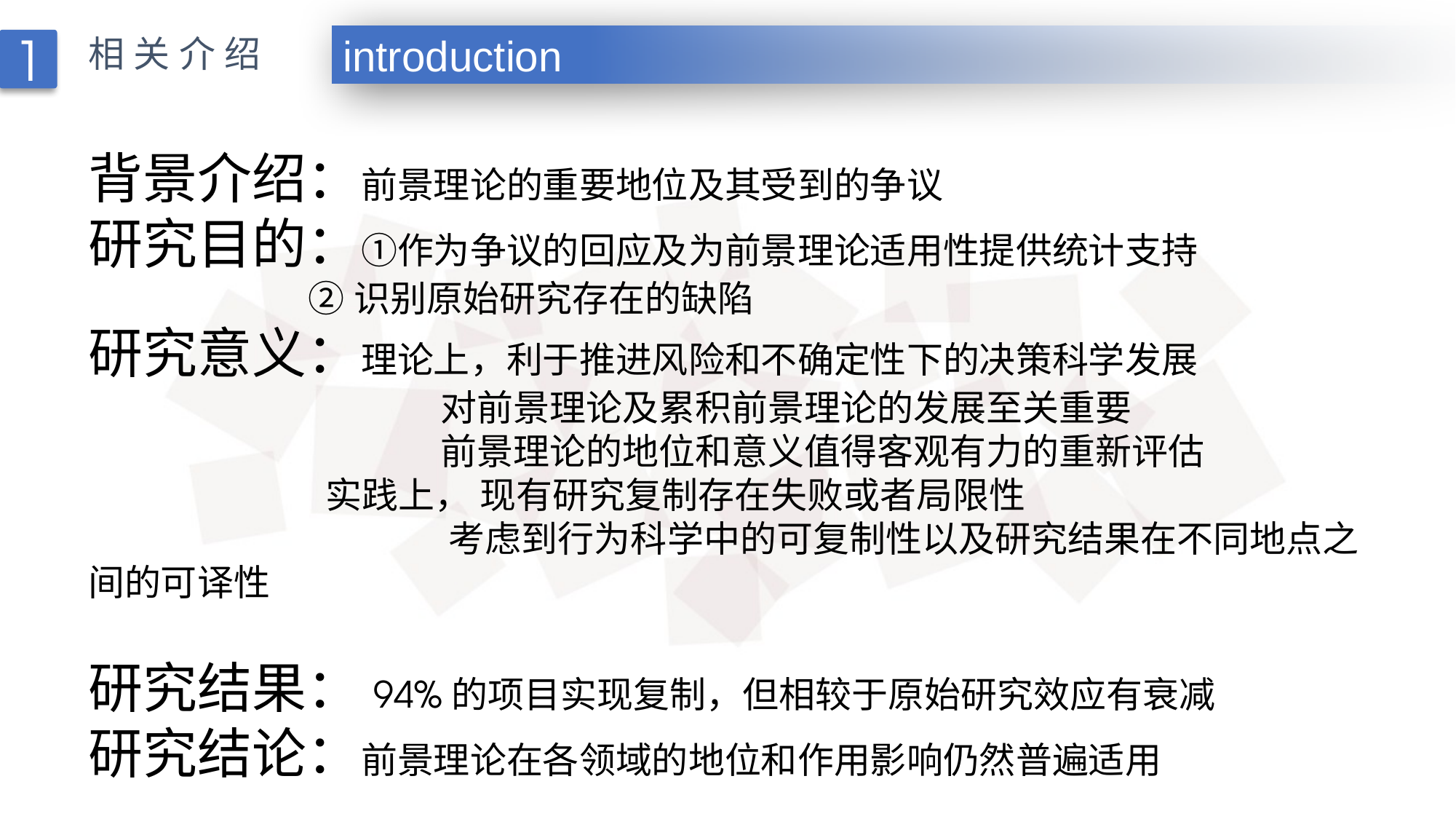

相关介绍
introduction
1
背景介绍：前景理论的重要地位及其受到的争议
研究目的：①作为争议的回应及为前景理论适用性提供统计支持
                           ②识别原始研究存在的缺陷
研究意义：理论上，利于推进风险和不确定性下的决策科学发展
                                          对前景理论及累积前景理论的发展至关重要
                                          前景理论的地位和意义值得客观有力的重新评估
                            实践上， 现有研究复制存在失败或者局限性
                                           考虑到行为科学中的可复制性以及研究结果在不同地点之间的可译性

研究结果：94%的项目实现复制，但相较于原始研究效应有衰减
研究结论：前景理论在各领域的地位和作用影响仍然普遍适用